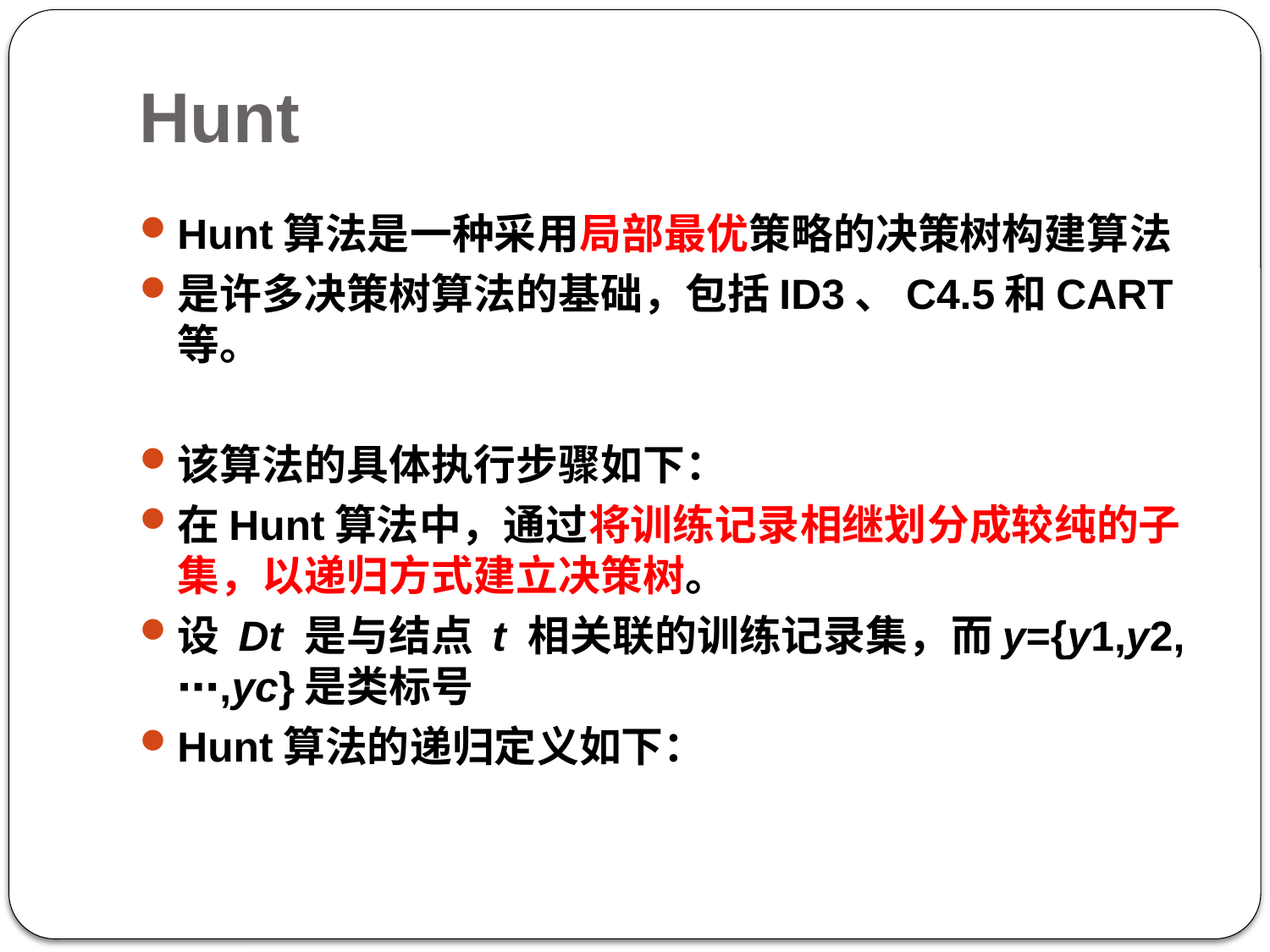

# Hunt
Hunt算法是一种采用局部最优策略的决策树构建算法
是许多决策树算法的基础，包括ID3、C4.5和CART等。

该算法的具体执行步骤如下：
在Hunt算法中，通过将训练记录相继划分成较纯的子集，以递归方式建立决策树。
设 Dt 是与结点 t 相关联的训练记录集，而y={y1,y2,⋯,yc}是类标号
Hunt算法的递归定义如下：